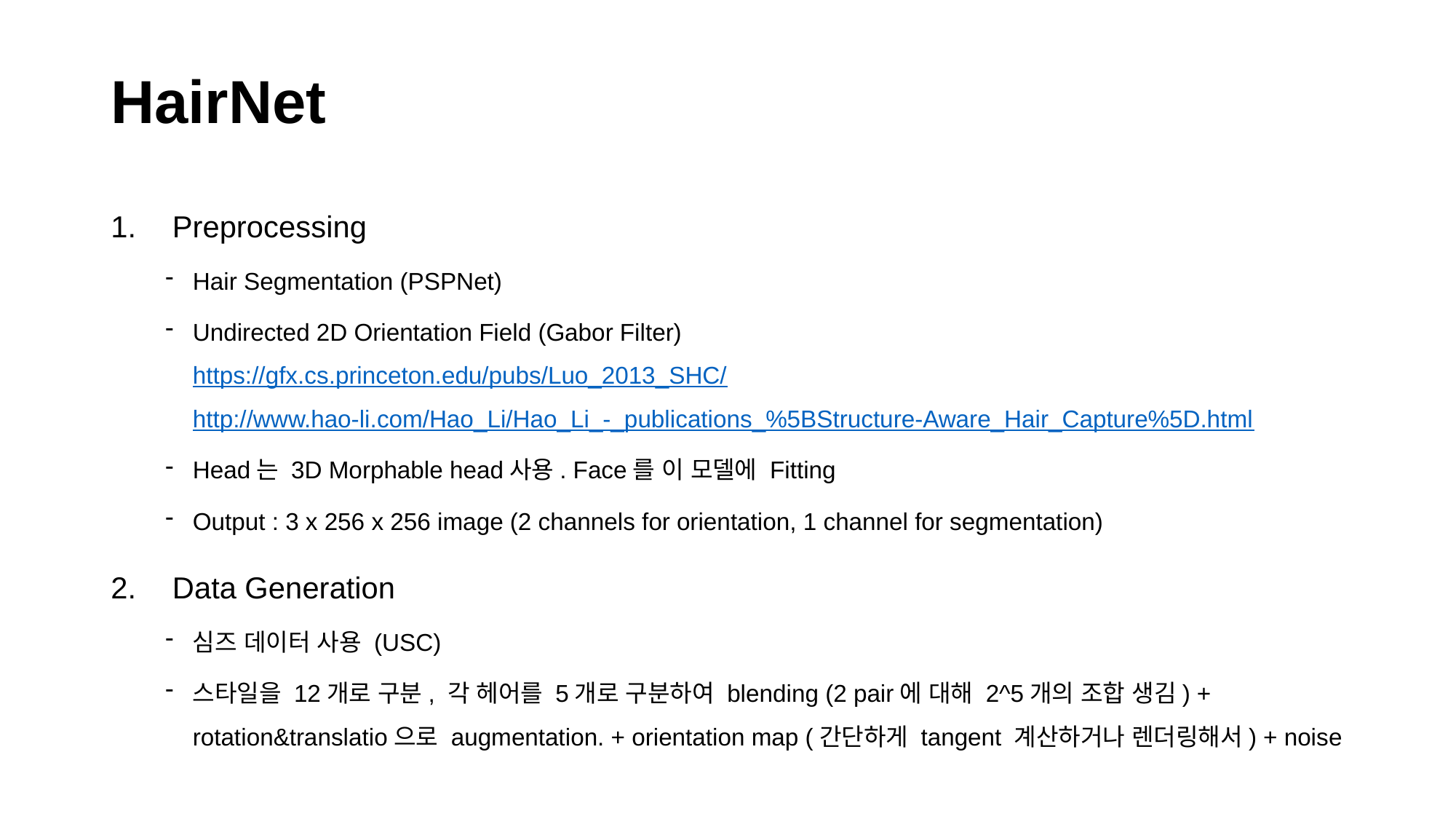

# HairNet
Preprocessing
Hair Segmentation (PSPNet)
Undirected 2D Orientation Field (Gabor Filter)
https://gfx.cs.princeton.edu/pubs/Luo_2013_SHC/
http://www.hao-li.com/Hao_Li/Hao_Li_-_publications_%5BStructure-Aware_Hair_Capture%5D.html
Head는 3D Morphable head사용. Face를 이 모델에 Fitting
Output : 3 x 256 x 256 image (2 channels for orientation, 1 channel for segmentation)
Data Generation
심즈 데이터 사용 (USC)
스타일을 12개로 구분, 각 헤어를 5개로 구분하여 blending (2 pair에 대해 2^5개의 조합 생김) + rotation&translatio으로 augmentation. + orientation map (간단하게 tangent 계산하거나 렌더링해서) + noise